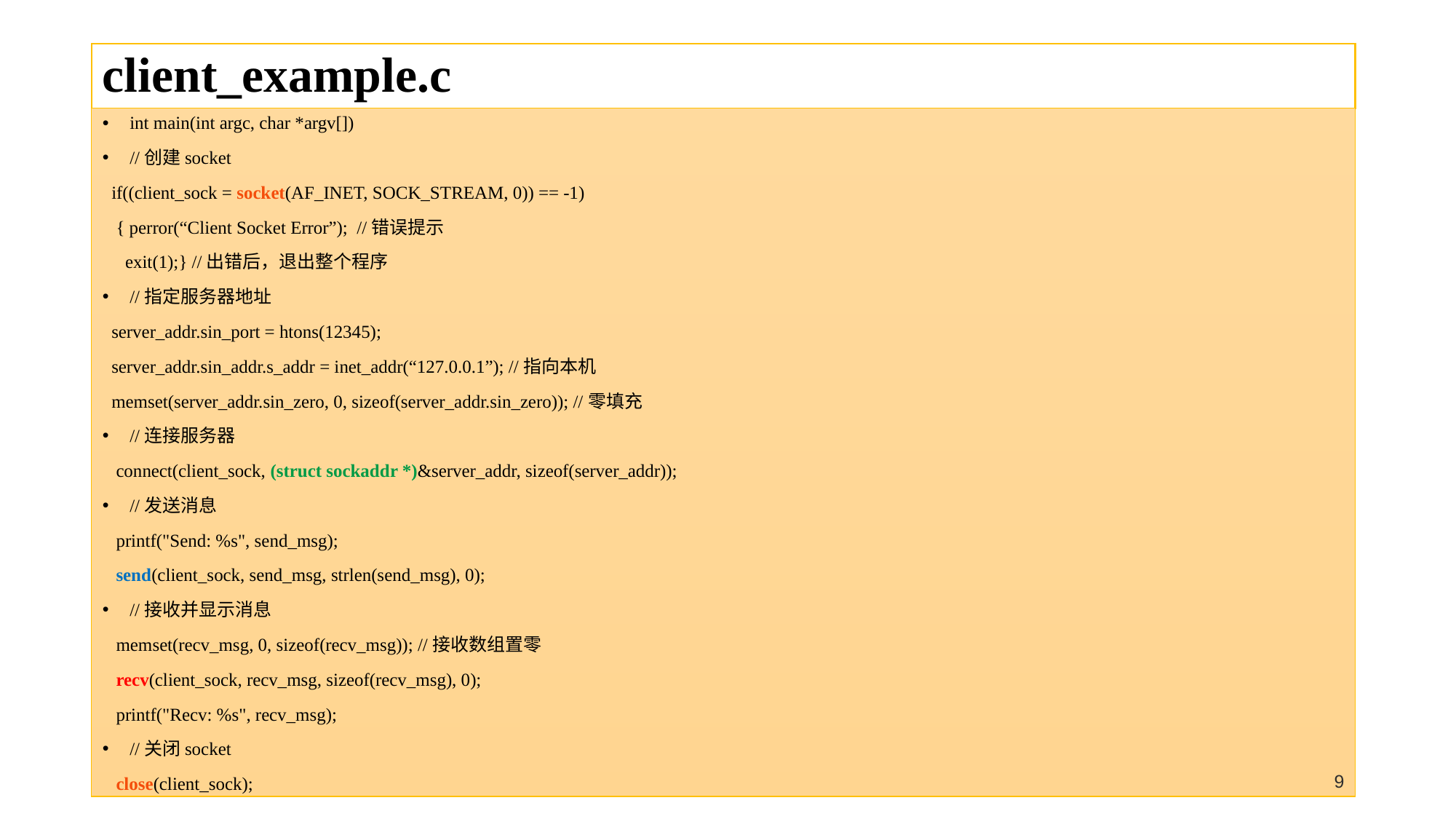

# client_example.c
int main(int argc, char *argv[])
//创建socket
  if((client_sock = socket(AF_INET, SOCK_STREAM, 0)) == -1)
   { perror(“Client Socket Error”);  //错误提示
     exit(1);} //出错后，退出整个程序
//指定服务器地址
  server_addr.sin_port = htons(12345);
  server_addr.sin_addr.s_addr = inet_addr(“127.0.0.1”); //指向本机
  memset(server_addr.sin_zero, 0, sizeof(server_addr.sin_zero)); //零填充
//连接服务器
   connect(client_sock, (struct sockaddr *)&server_addr, sizeof(server_addr));
//发送消息
   printf("Send: %s", send_msg);
   send(client_sock, send_msg, strlen(send_msg), 0);
//接收并显示消息
   memset(recv_msg, 0, sizeof(recv_msg)); //接收数组置零
   recv(client_sock, recv_msg, sizeof(recv_msg), 0);
   printf("Recv: %s", recv_msg);
//关闭socket
   close(client_sock);
9